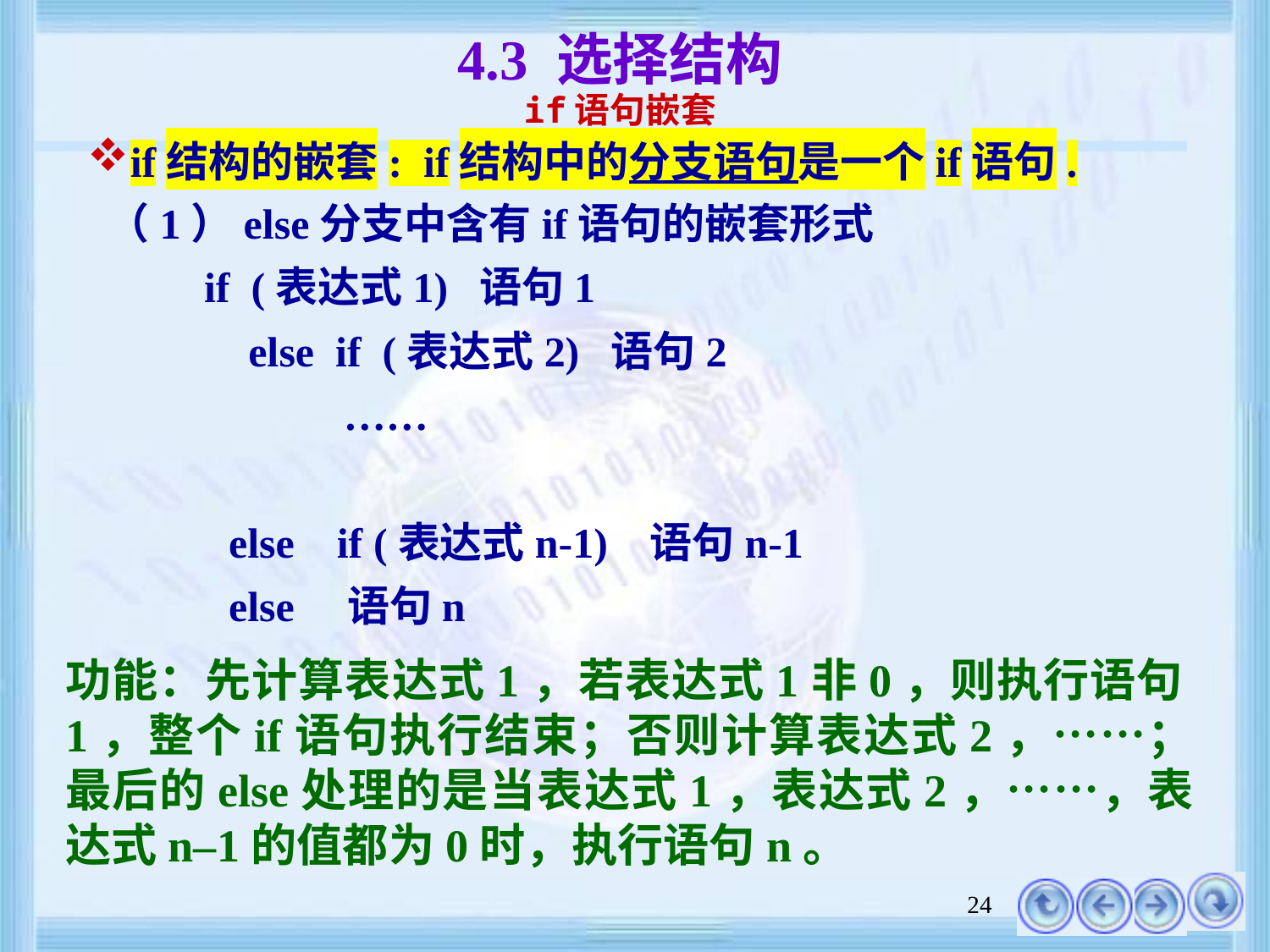

# 4.3 选择结构 if语句嵌套
if结构的嵌套:  if结构中的分支语句是一个if语句.
 （1）else分支中含有if语句的嵌套形式
           if  (表达式1)  语句1
    else  if  (表达式2)  语句2
             ……

       else    if (表达式n-1)   语句n-1
       else    语句n
功能：先计算表达式1，若表达式1非0，则执行语句1，整个if语句执行结束；否则计算表达式2，……；最后的else处理的是当表达式1，表达式2，……，表达式n–1的值都为0时，执行语句n。
24